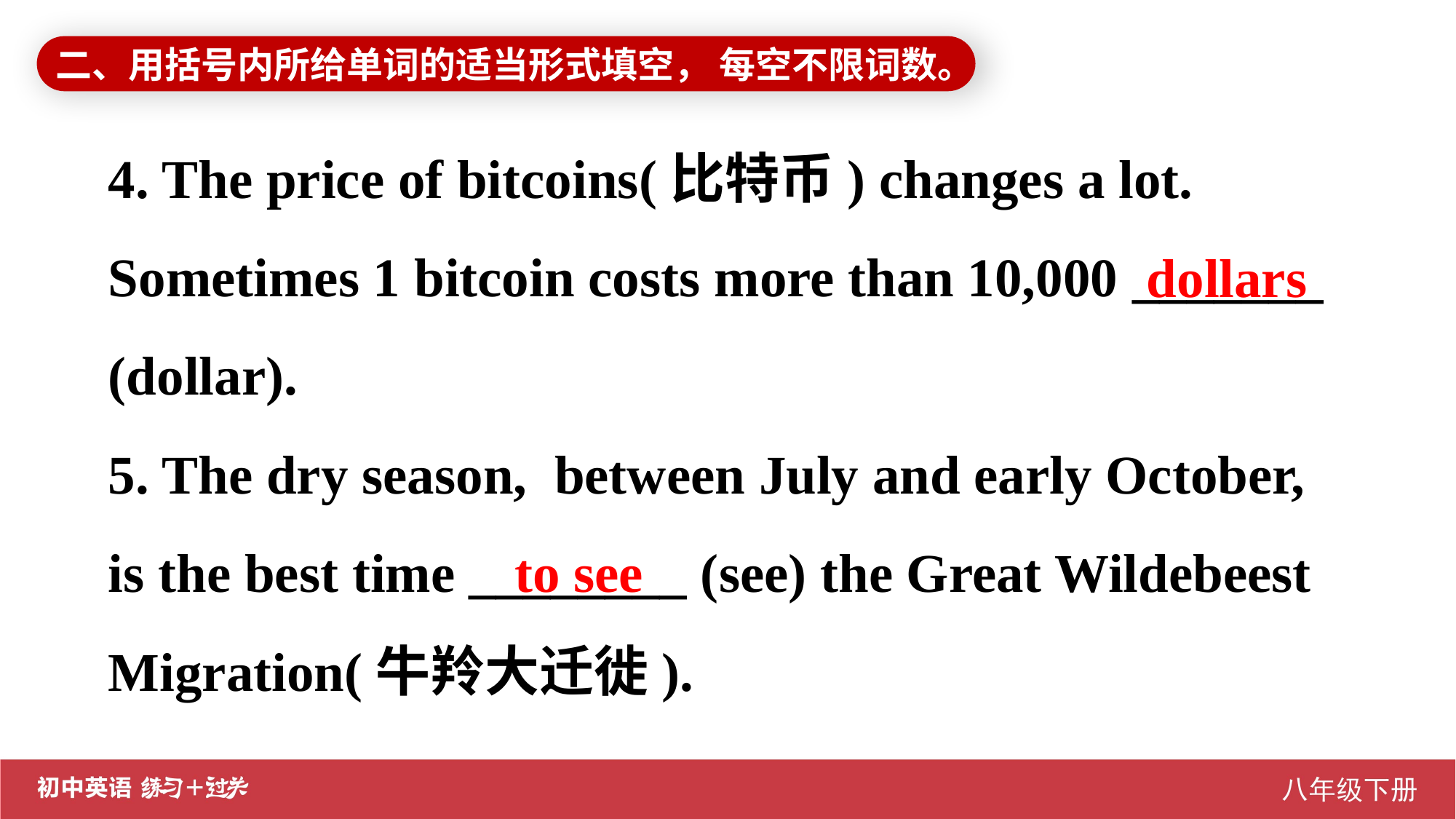

二、用括号内所给单词的适当形式填空， 每空不限词数。
4. The price of bitcoins(比特币) changes a lot. Sometimes 1 bitcoin costs more than 10,000 _______ (dollar).
5. The dry season,  between July and early October,  is the best time ________ (see) the Great Wildebeest Migration(牛羚大迁徙).
dollars
to see